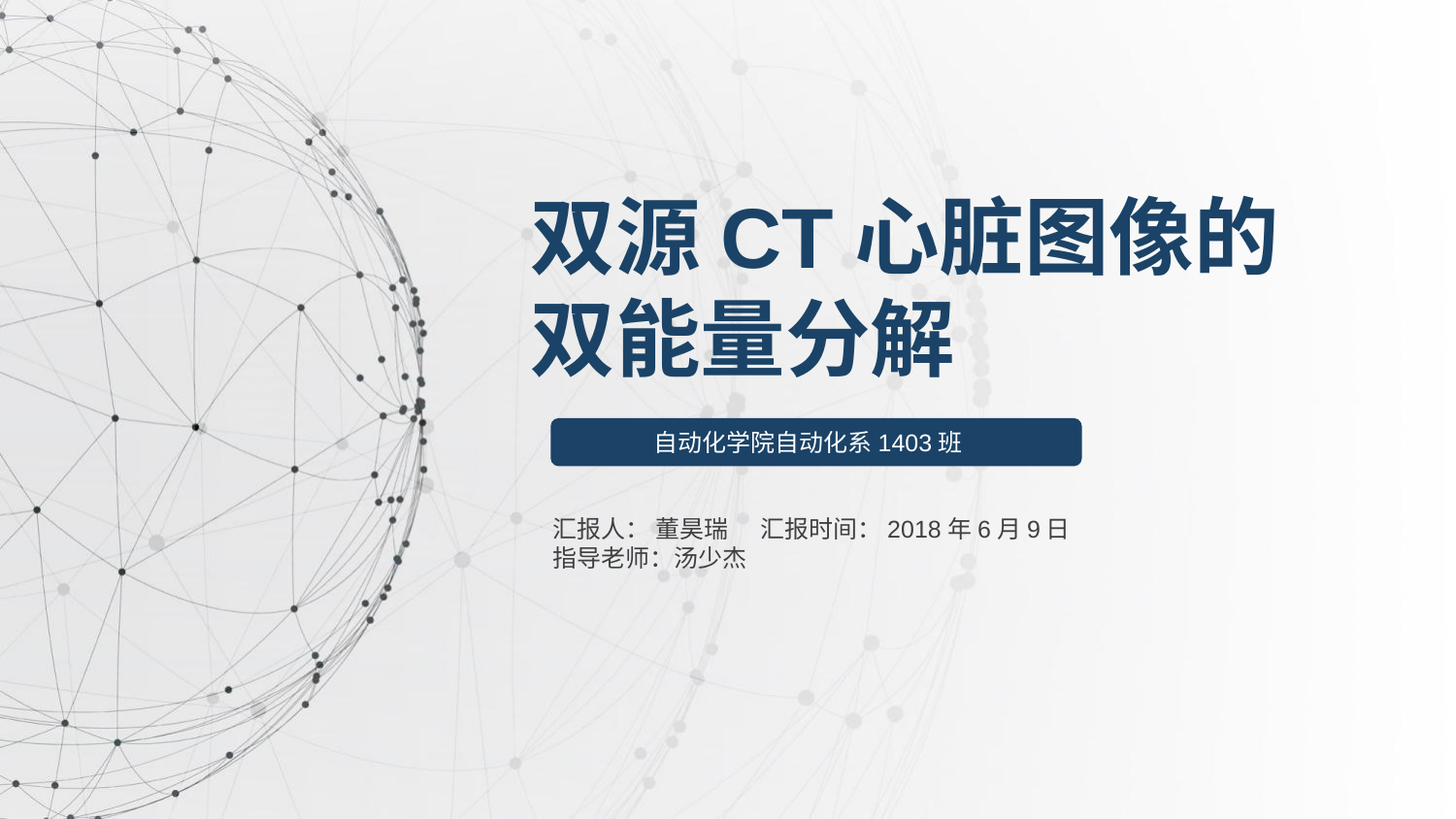

双源CT心脏图像的
双能量分解
自动化学院自动化系1403班
汇报人： 董昊瑞      汇报时间：2018年6月9日
指导老师：汤少杰